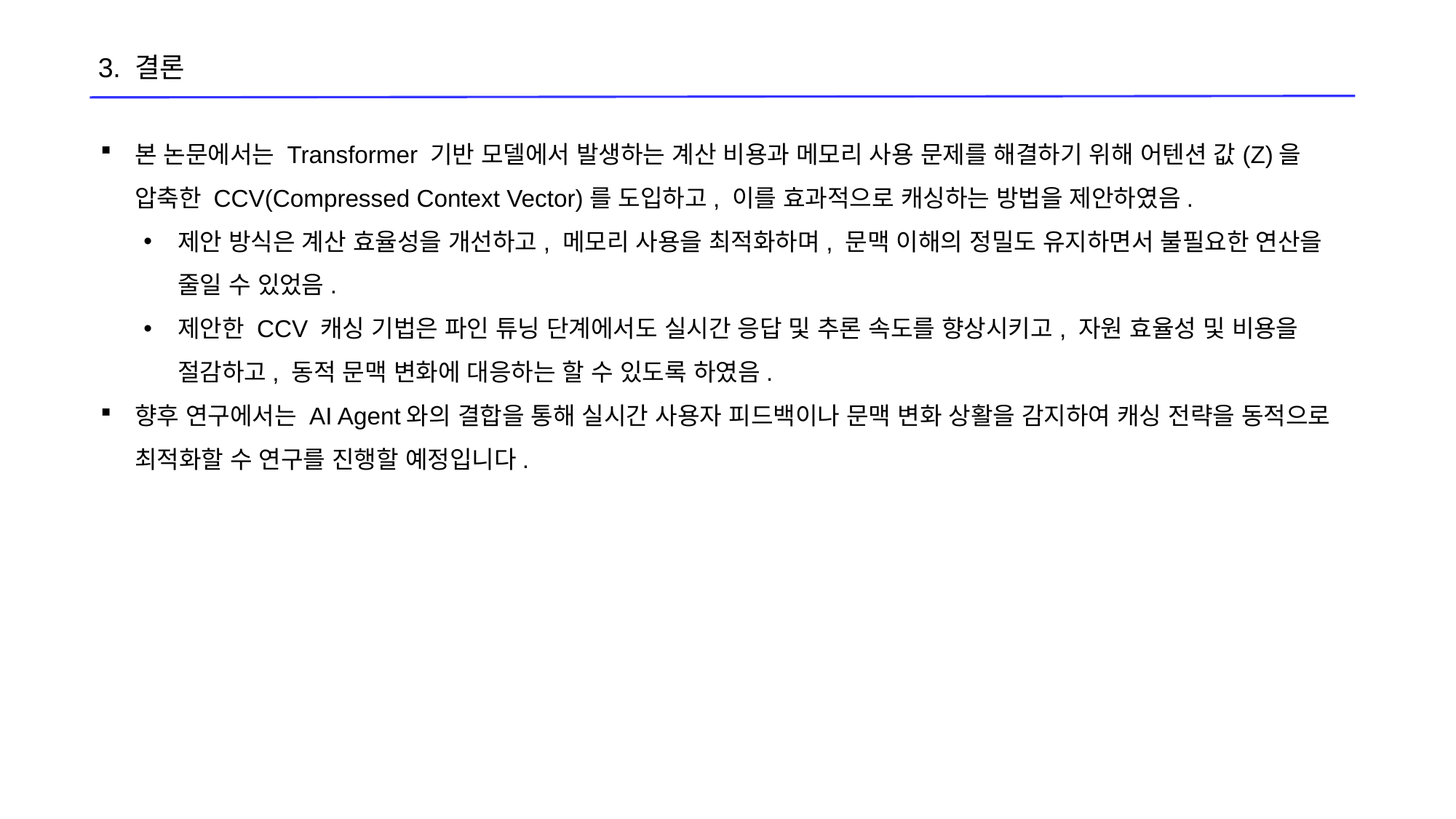

3. 결론
본 논문에서는 Transformer 기반 모델에서 발생하는 계산 비용과 메모리 사용 문제를 해결하기 위해 어텐션 값(Z)을 압축한 CCV(Compressed Context Vector)를 도입하고, 이를 효과적으로 캐싱하는 방법을 제안하였음.
제안 방식은 계산 효율성을 개선하고, 메모리 사용을 최적화하며, 문맥 이해의 정밀도 유지하면서 불필요한 연산을 줄일 수 있었음.
제안한 CCV 캐싱 기법은 파인 튜닝 단계에서도 실시간 응답 및 추론 속도를 향상시키고, 자원 효율성 및 비용을 절감하고, 동적 문맥 변화에 대응하는 할 수 있도록 하였음.
향후 연구에서는 AI Agent와의 결합을 통해 실시간 사용자 피드백이나 문맥 변화 상활을 감지하여 캐싱 전략을 동적으로 최적화할 수 연구를 진행할 예정입니다.